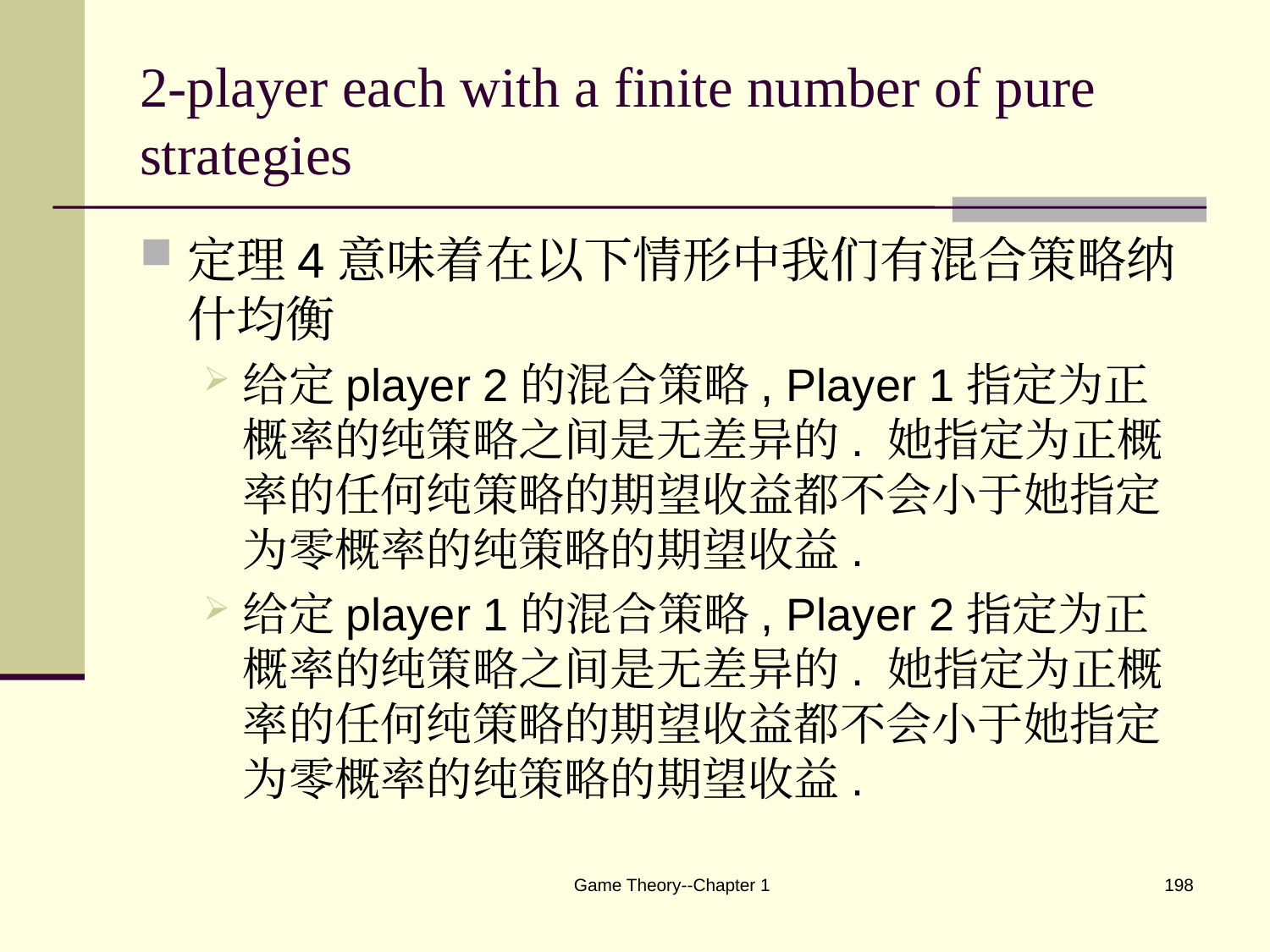

# 2-player each with a finite number of pure strategies
定理4意味着在以下情形中我们有混合策略纳什均衡
给定player 2的混合策略, Player 1指定为正概率的纯策略之间是无差异的. 她指定为正概率的任何纯策略的期望收益都不会小于她指定为零概率的纯策略的期望收益.
给定player 1的混合策略, Player 2指定为正概率的纯策略之间是无差异的. 她指定为正概率的任何纯策略的期望收益都不会小于她指定为零概率的纯策略的期望收益.
Game Theory--Chapter 1
198